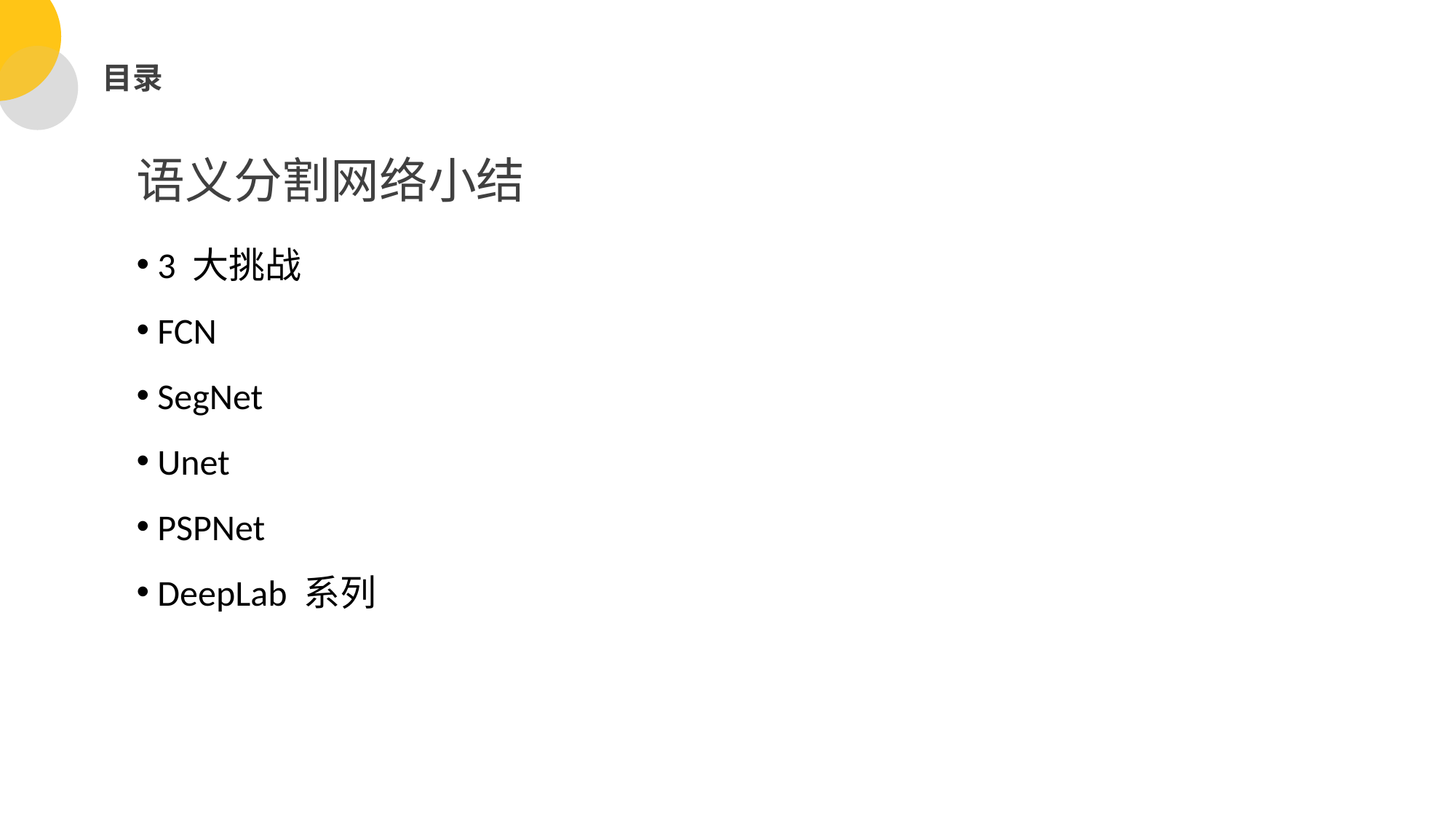

目录
语义分割网络小结
 3 大挑战
 FCN
 SegNet
 Unet
 PSPNet
 DeepLab 系列